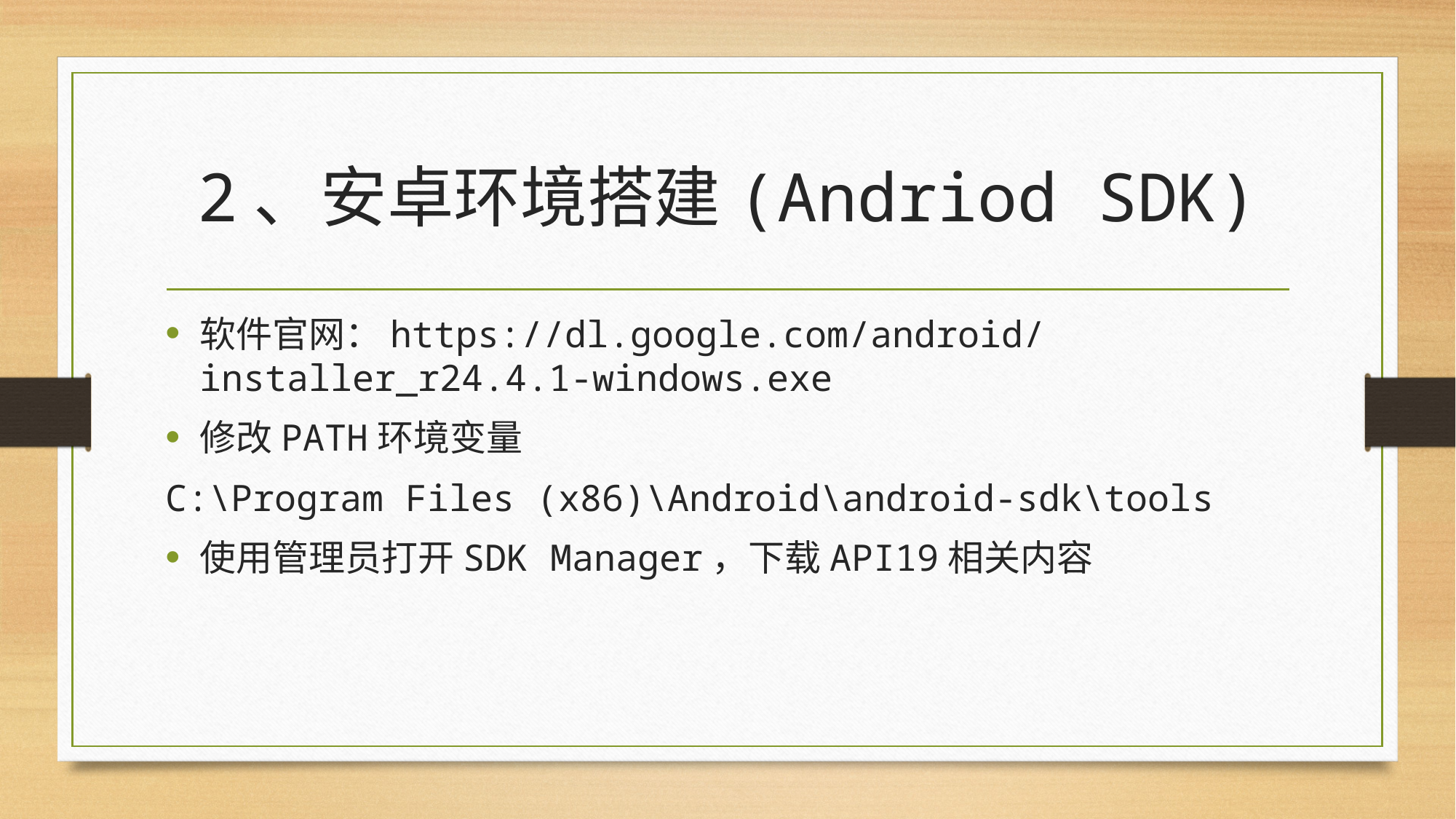

# 2、安卓环境搭建(Andriod SDK)
软件官网：https://dl.google.com/android/installer_r24.4.1-windows.exe
修改PATH环境变量
C:\Program Files (x86)\Android\android-sdk\tools
使用管理员打开SDK Manager，下载API19相关内容